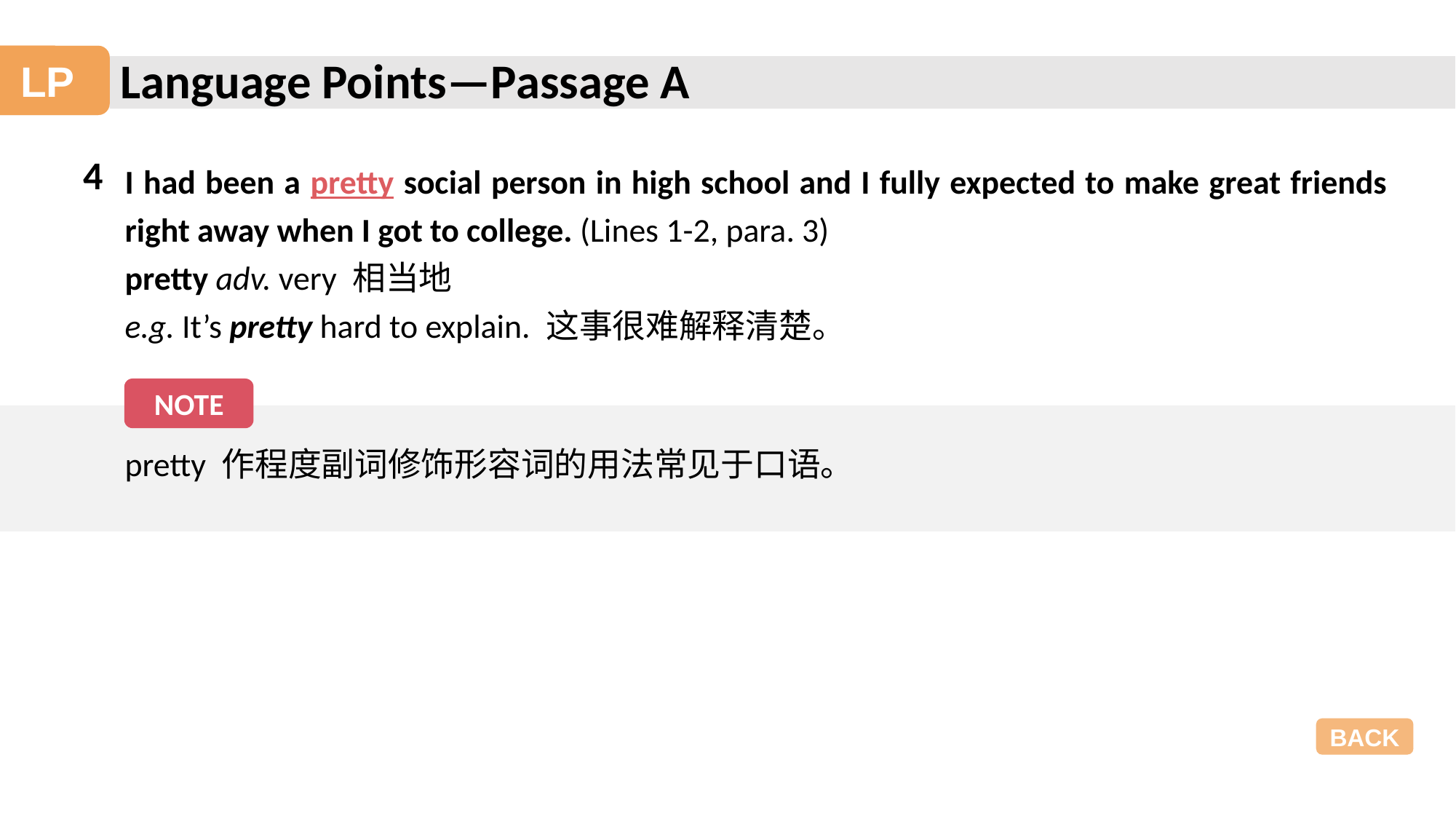

Language Points—Passage A
LP

4
I had been a pretty social person in high school and I fully expected to make great friends right away when I got to college. (Lines 1-2, para. 3)
pretty adv. very 相当地
e.g. It’s pretty hard to explain. 这事很难解释清楚。
NOTE

pretty 作程度副词修饰形容词的用法常见于口语。
BACK